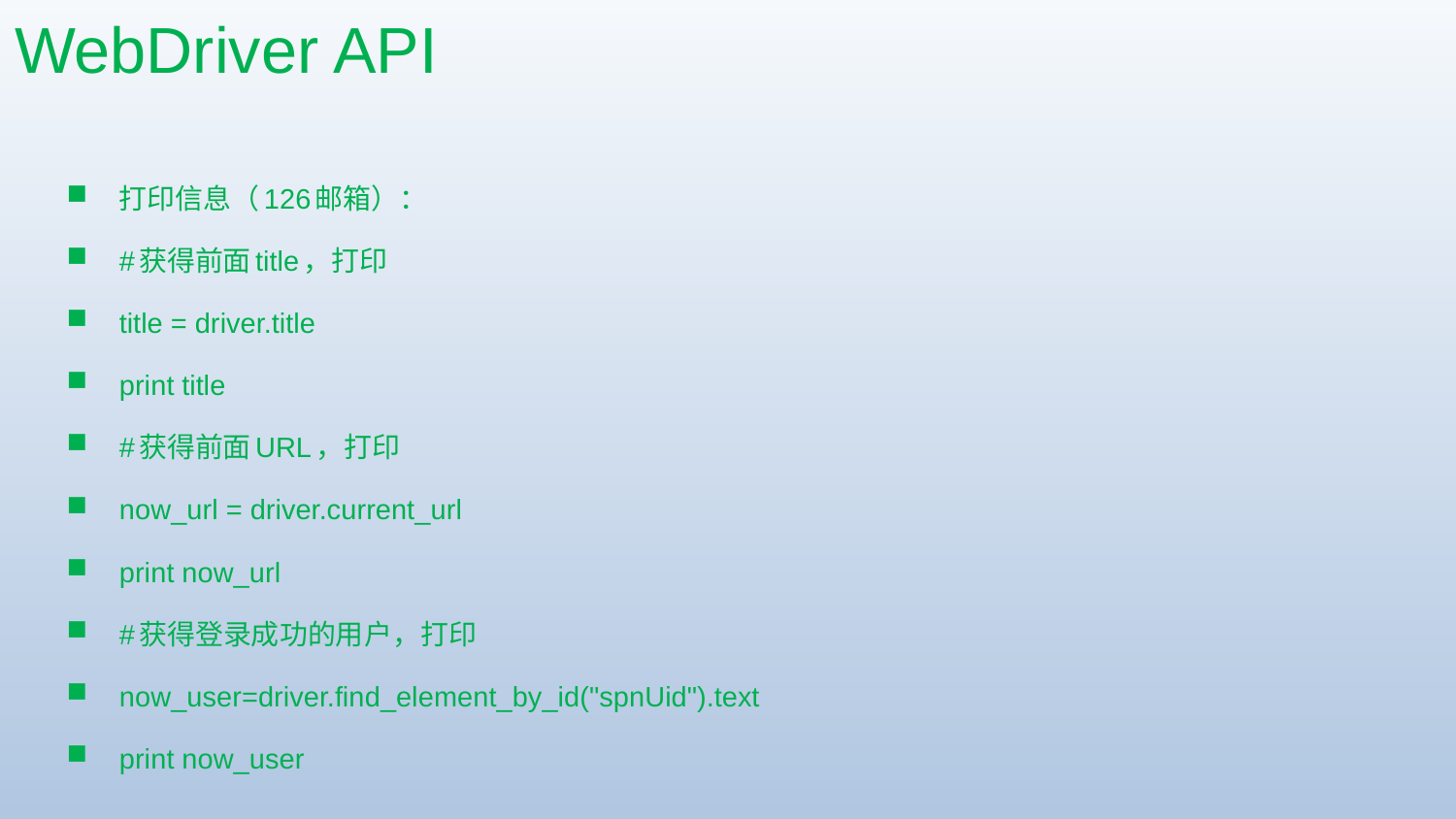

# WebDriver API

打印信息（126邮箱）：
#获得前面title，打印
title = driver.title
print title
#获得前面URL，打印
now_url = driver.current_url
print now_url
#获得登录成功的用户，打印
now_user=driver.find_element_by_id("spnUid").text
print now_user